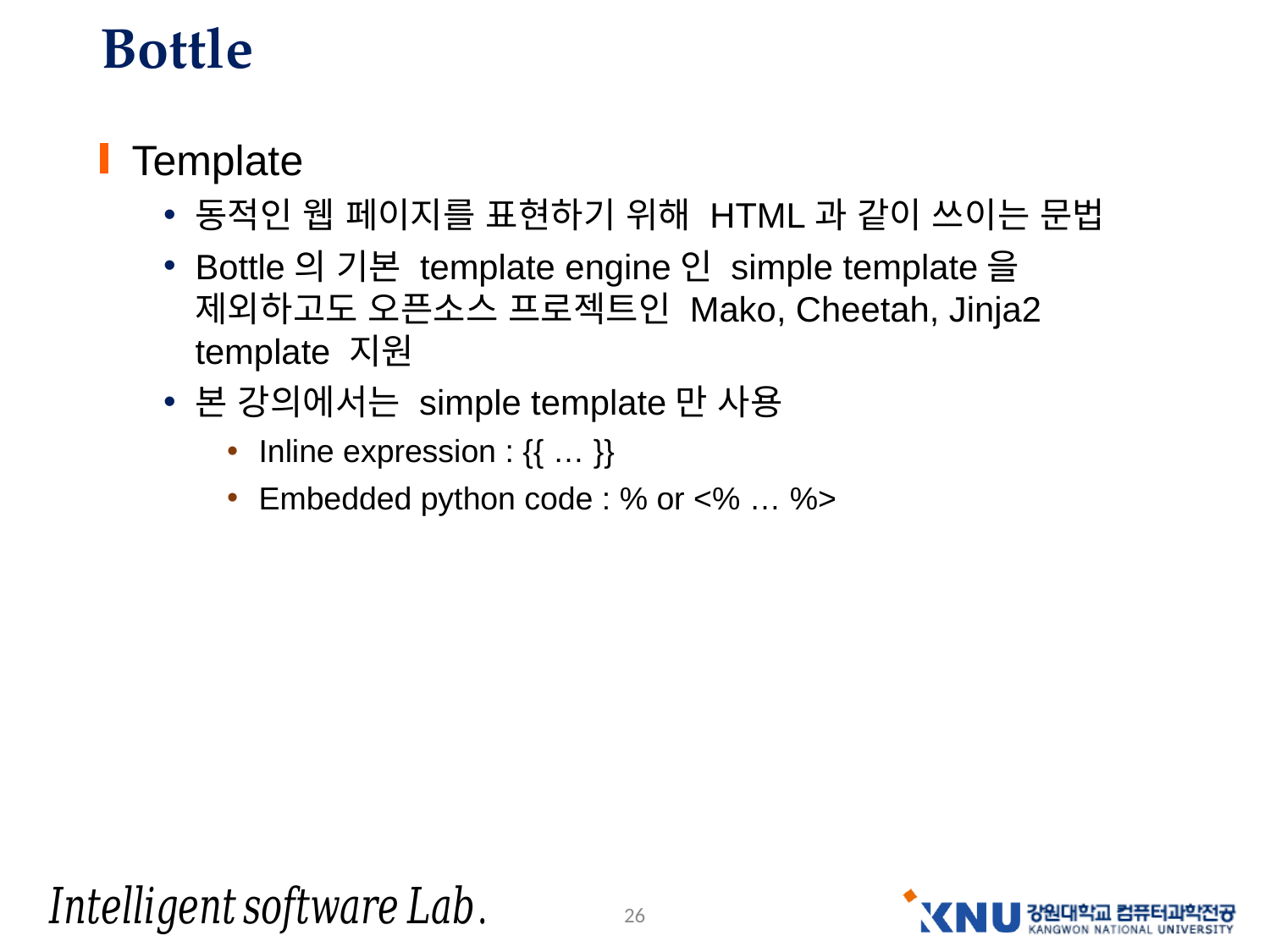

# Bottle
Template
동적인 웹 페이지를 표현하기 위해 HTML과 같이 쓰이는 문법
Bottle의 기본 template engine인 simple template을 제외하고도 오픈소스 프로젝트인 Mako, Cheetah, Jinja2 template 지원
본 강의에서는 simple template만 사용
Inline expression : {{ … }}
Embedded python code : % or <% … %>